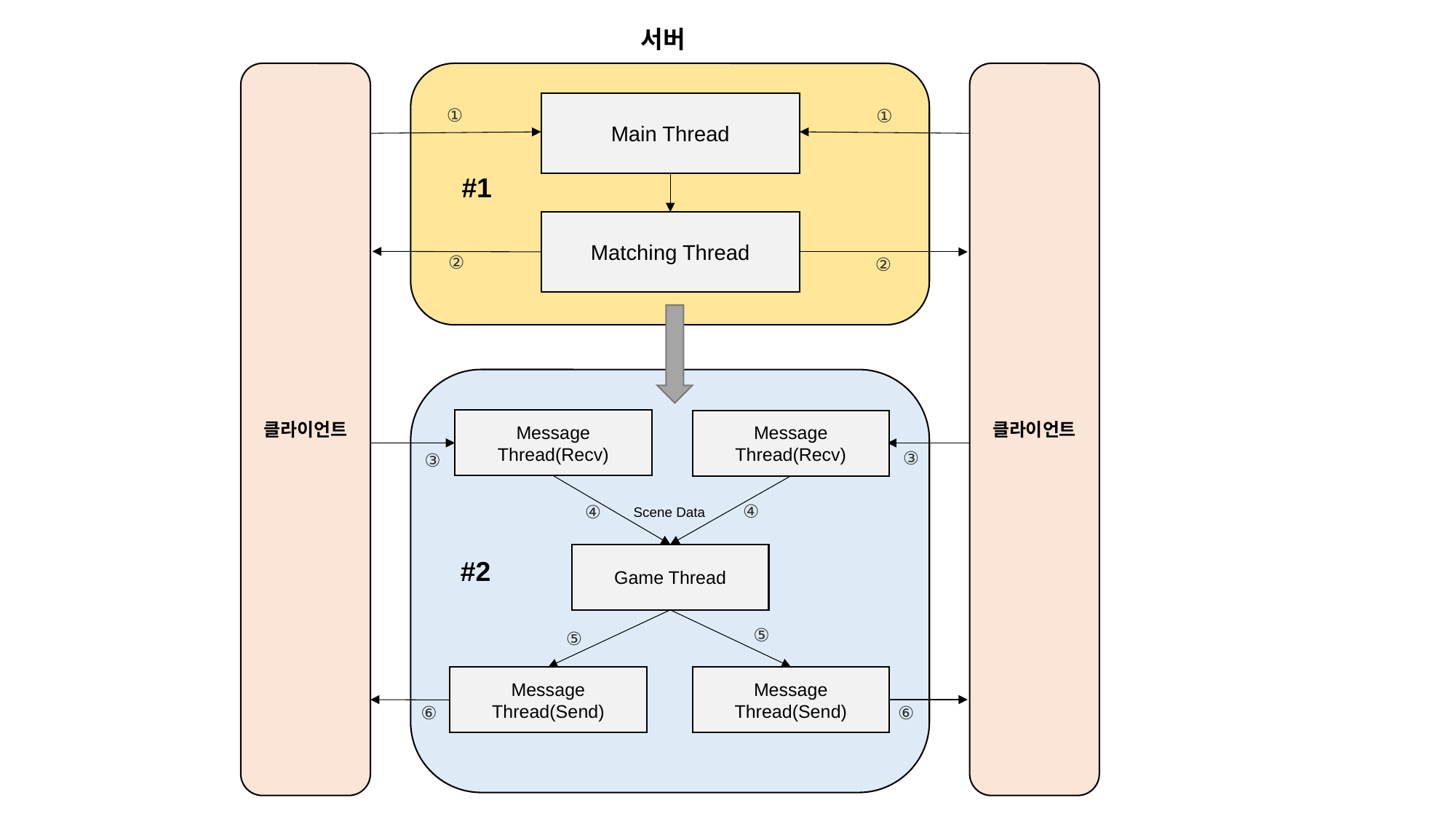

서버
클라이언트

클라이언트
Main Thread
①
①
#1
Matching Thread
②
②

Message Thread(Recv)
Message Thread(Recv)
③
③
④
④
Scene Data
Game Thread
#2
⑤
⑤
Message Thread(Send)
Message Thread(Send)
⑥
⑥